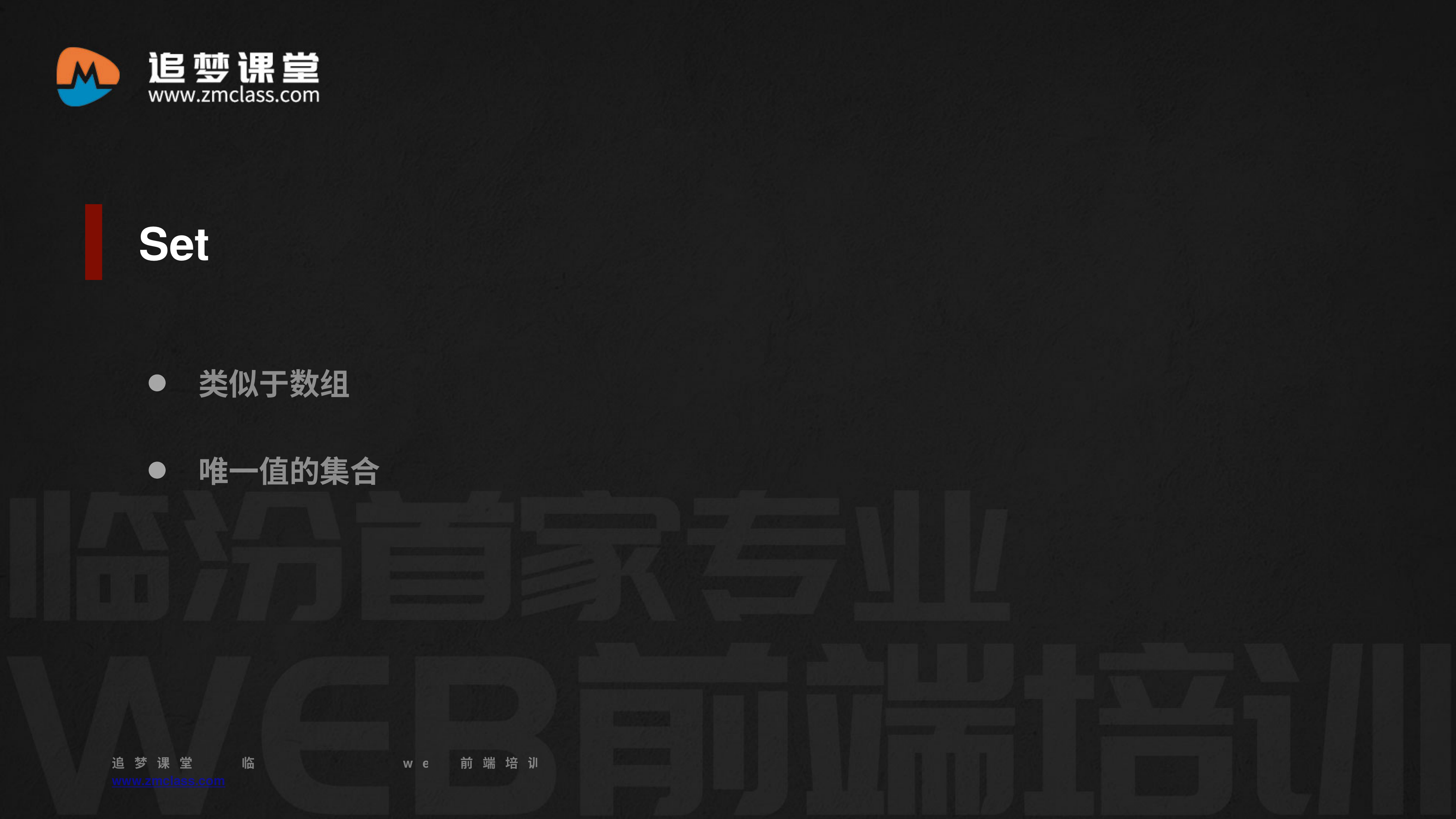

Set
类似于数组

唯一值的集合

追梦课堂   临汾首家专业的web前端培训机构                                                          www.zmclass.com
4